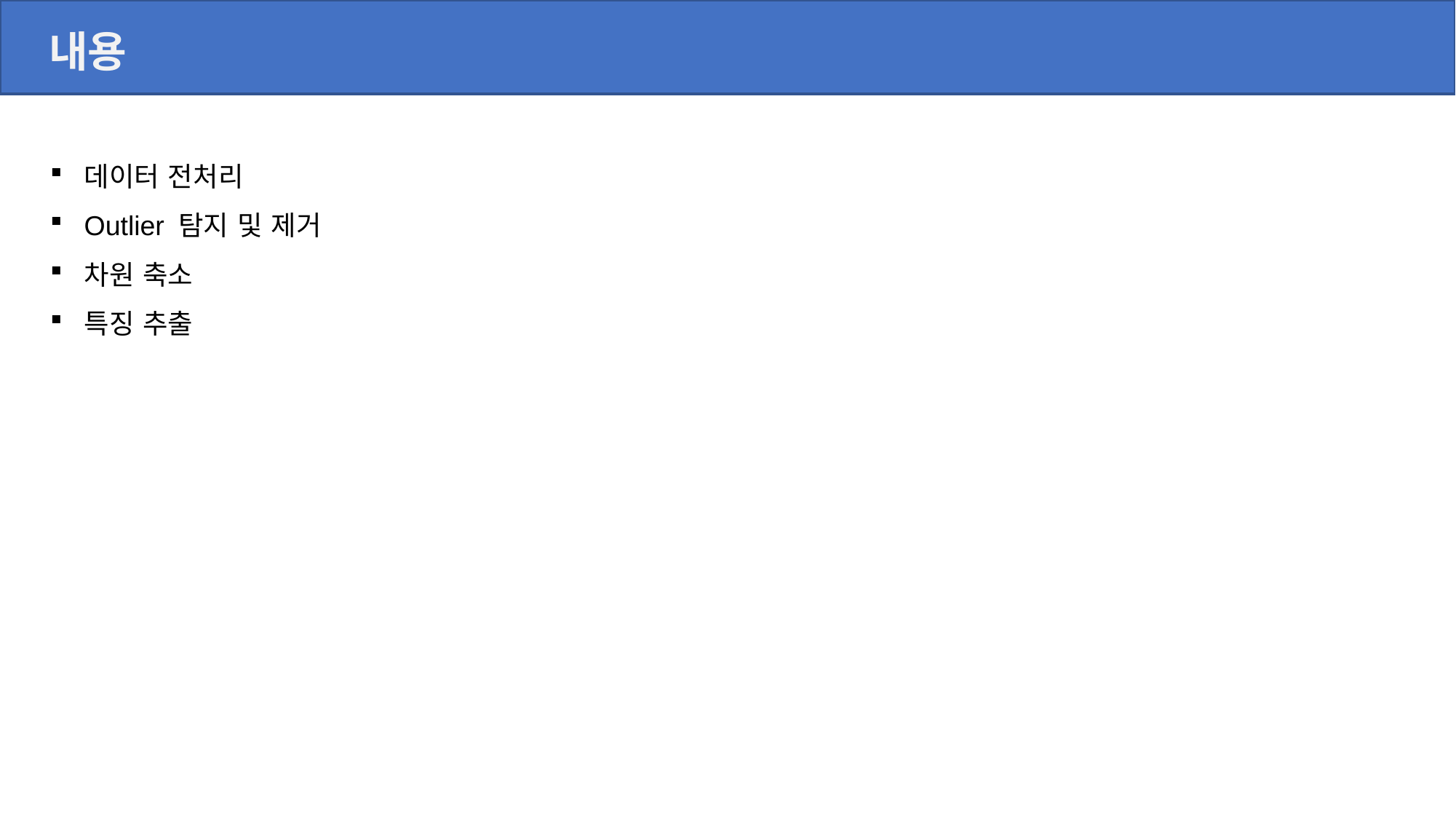

내용
데이터 전처리
Outlier 탐지 및 제거
차원 축소
특징 추출